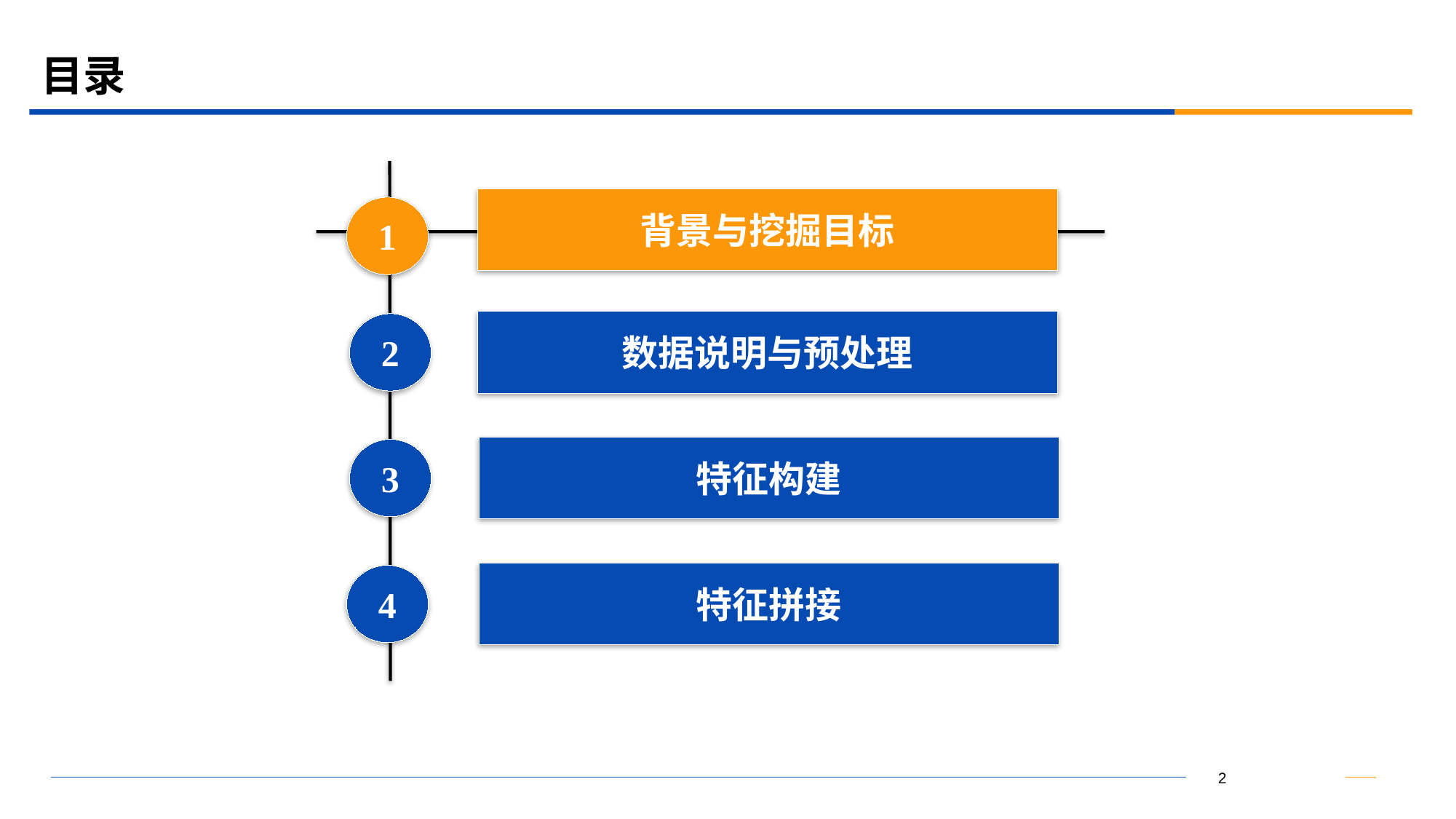

# 目录
背景与挖掘目标
1

数据说明与预处理
2
特征构建
3
特征拼接
4